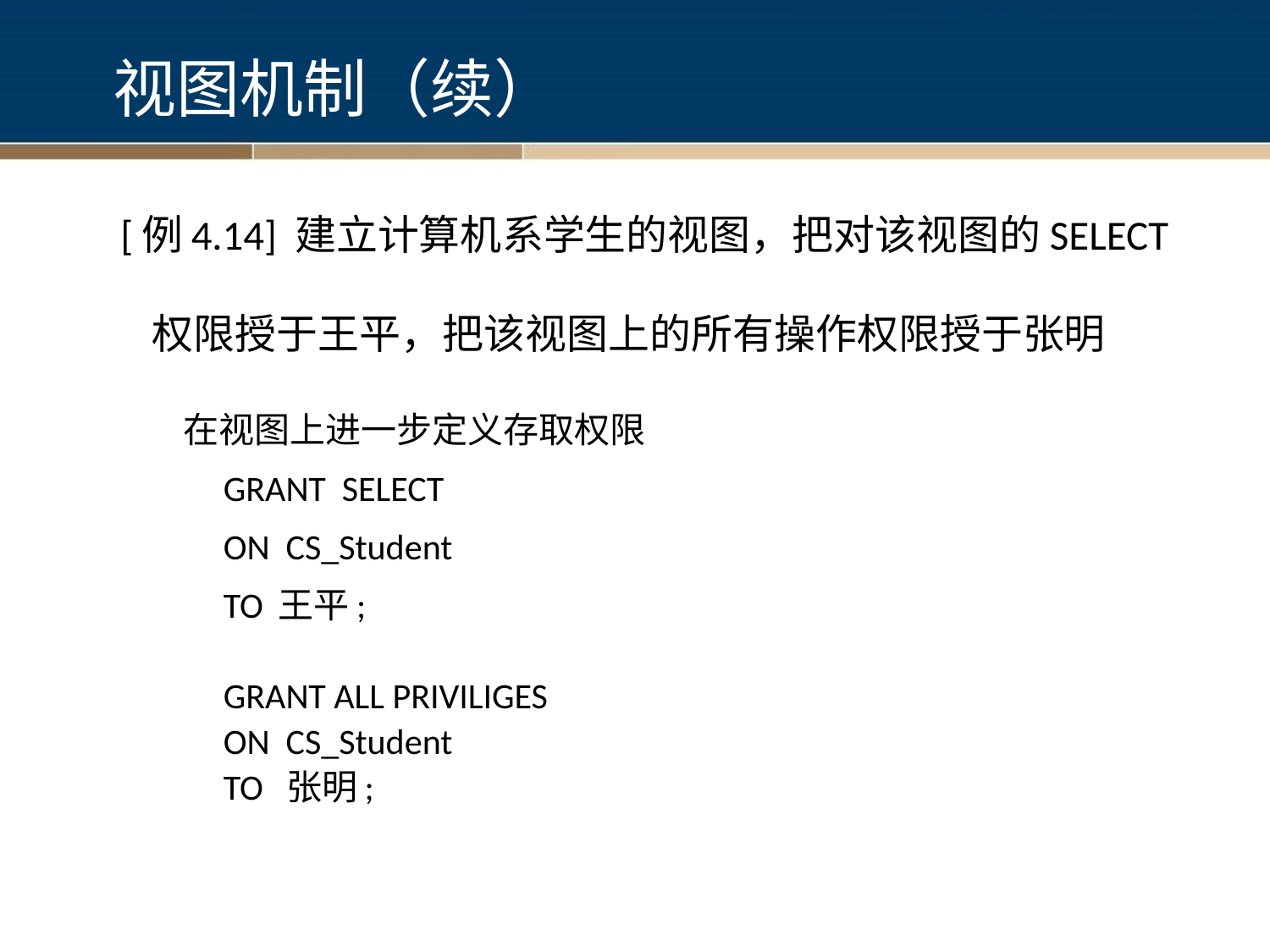

视图机制（续）
[例4.14] 建立计算机系学生的视图，把对该视图的SELECT权限授于王平，把该视图上的所有操作权限授于张明
在视图上进一步定义存取权限
     GRANT  SELECT
     ON  CS_Student
     TO 王平;

     GRANT ALL PRIVILIGES
     ON  CS_Student
     TO  张明;